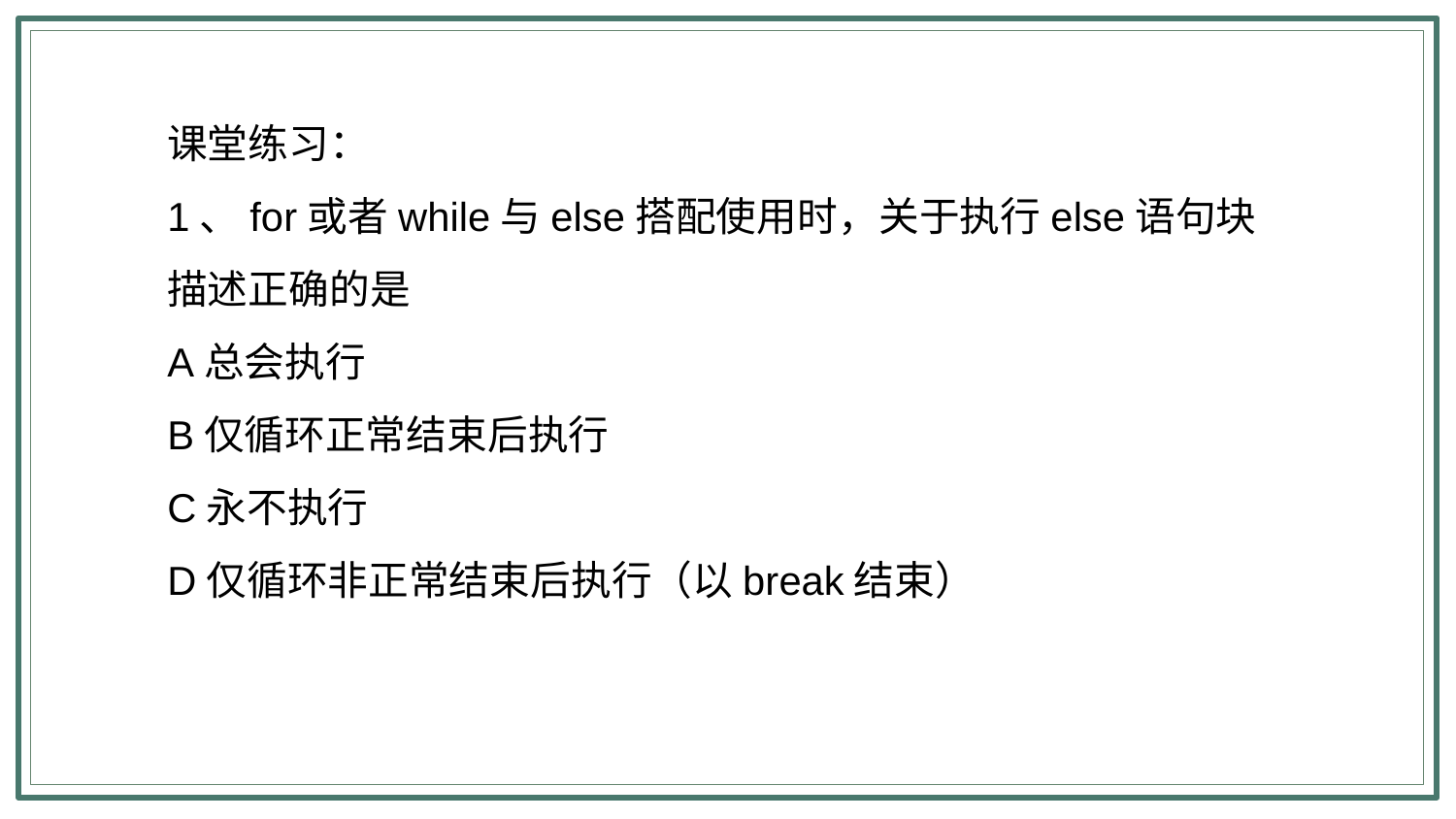

课堂练习：
1、for或者while与else搭配使用时，关于执行else语句块描述正确的是‬
A总会执行
B仅循环正常结束后执行
C永不执行
D仅循环非正常结束后执行（以break结束）